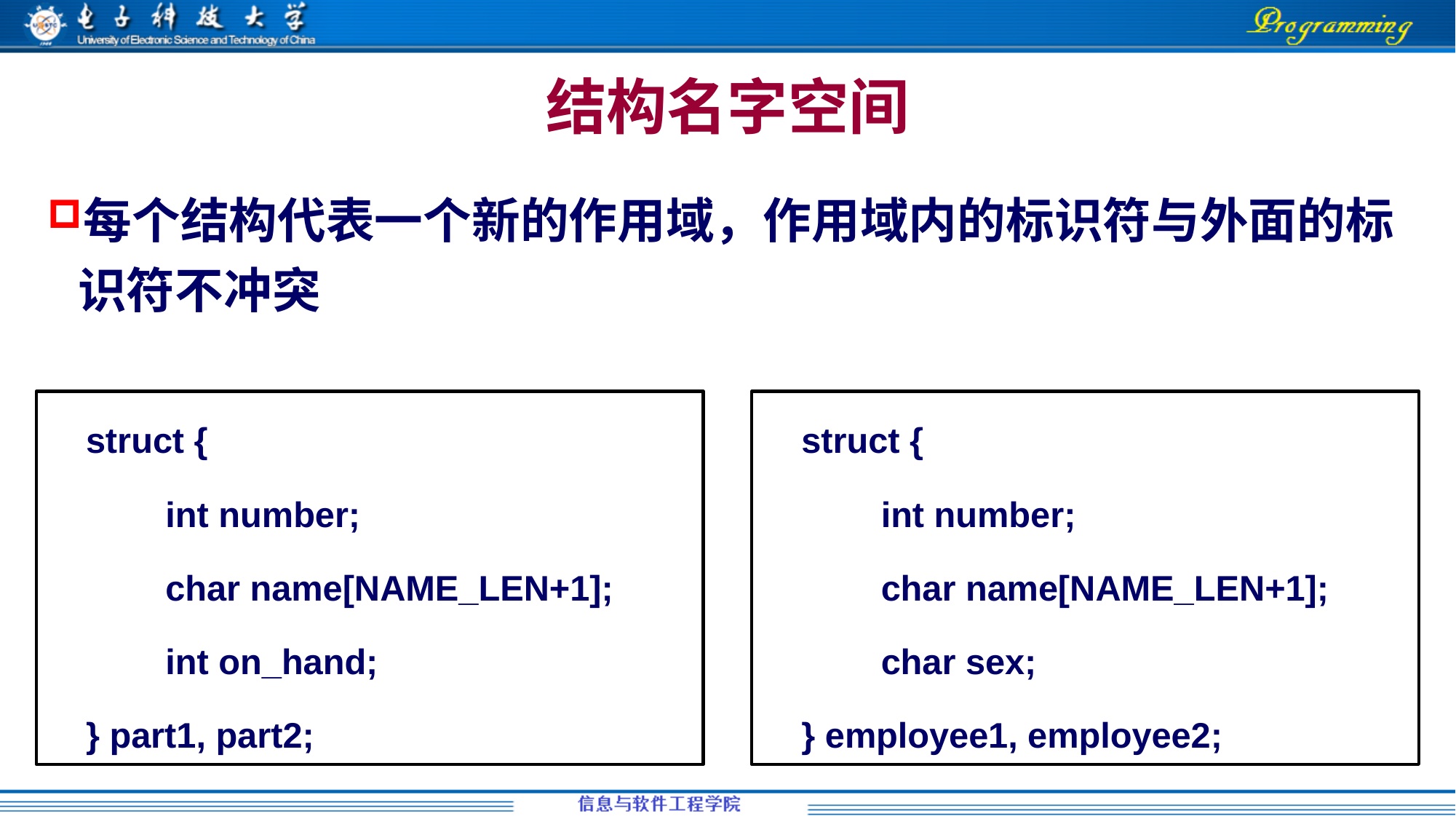

# 结构名字空间
每个结构代表一个新的作用域，作用域内的标识符与外面的标识符不冲突
struct {
  	int number;
  	char name[NAME_LEN+1];
  	int on_hand;
} part1, part2;
struct {
  	int number;
  	char name[NAME_LEN+1];
  	char sex;
} employee1, employee2;